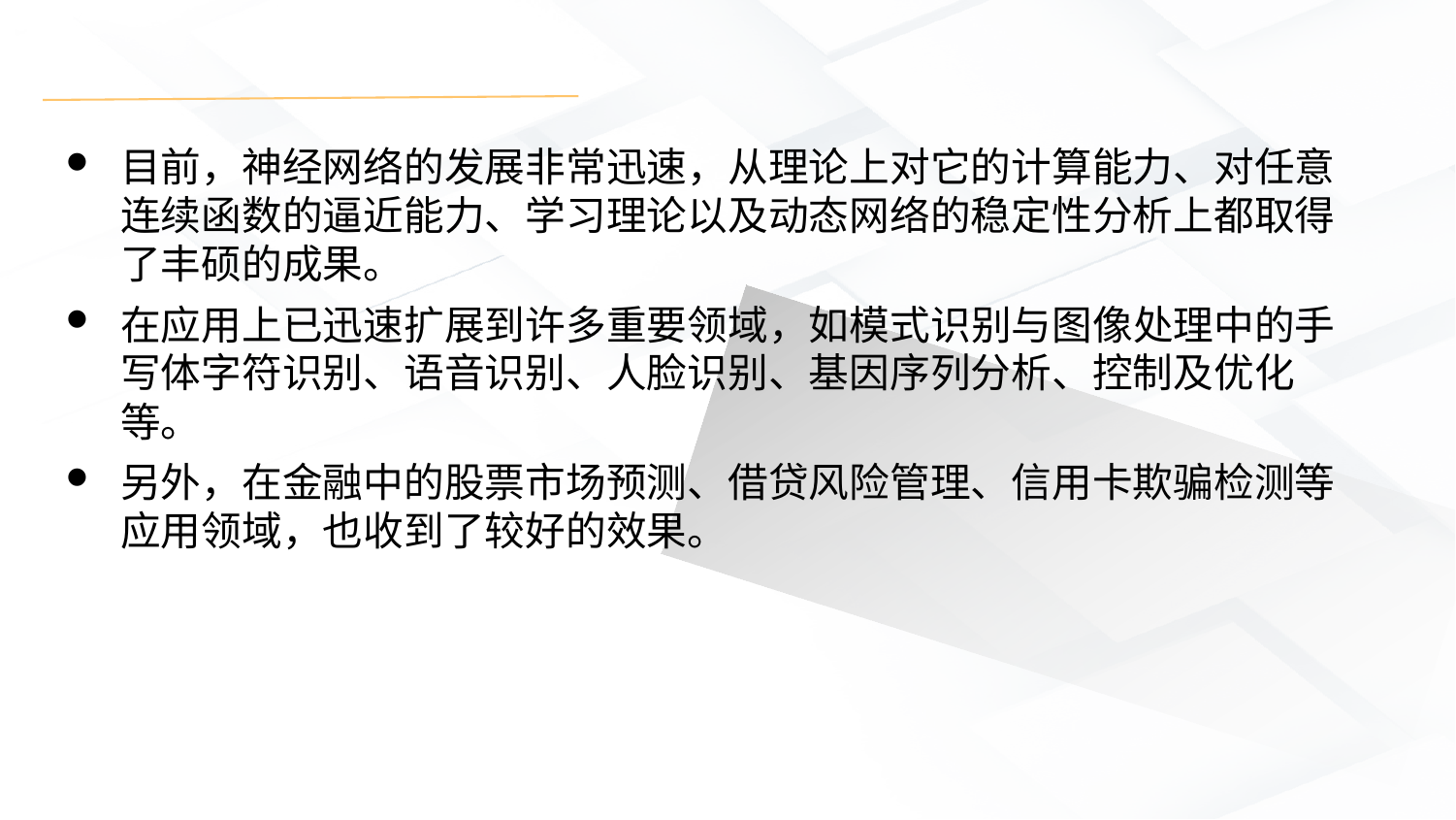

目前，神经网络的发展非常迅速，从理论上对它的计算能力、对任意连续函数的逼近能力、学习理论以及动态网络的稳定性分析上都取得了丰硕的成果。
在应用上已迅速扩展到许多重要领域，如模式识别与图像处理中的手写体字符识别、语音识别、人脸识别、基因序列分析、控制及优化等。
另外，在金融中的股票市场预测、借贷风险管理、信用卡欺骗检测等应用领域，也收到了较好的效果。